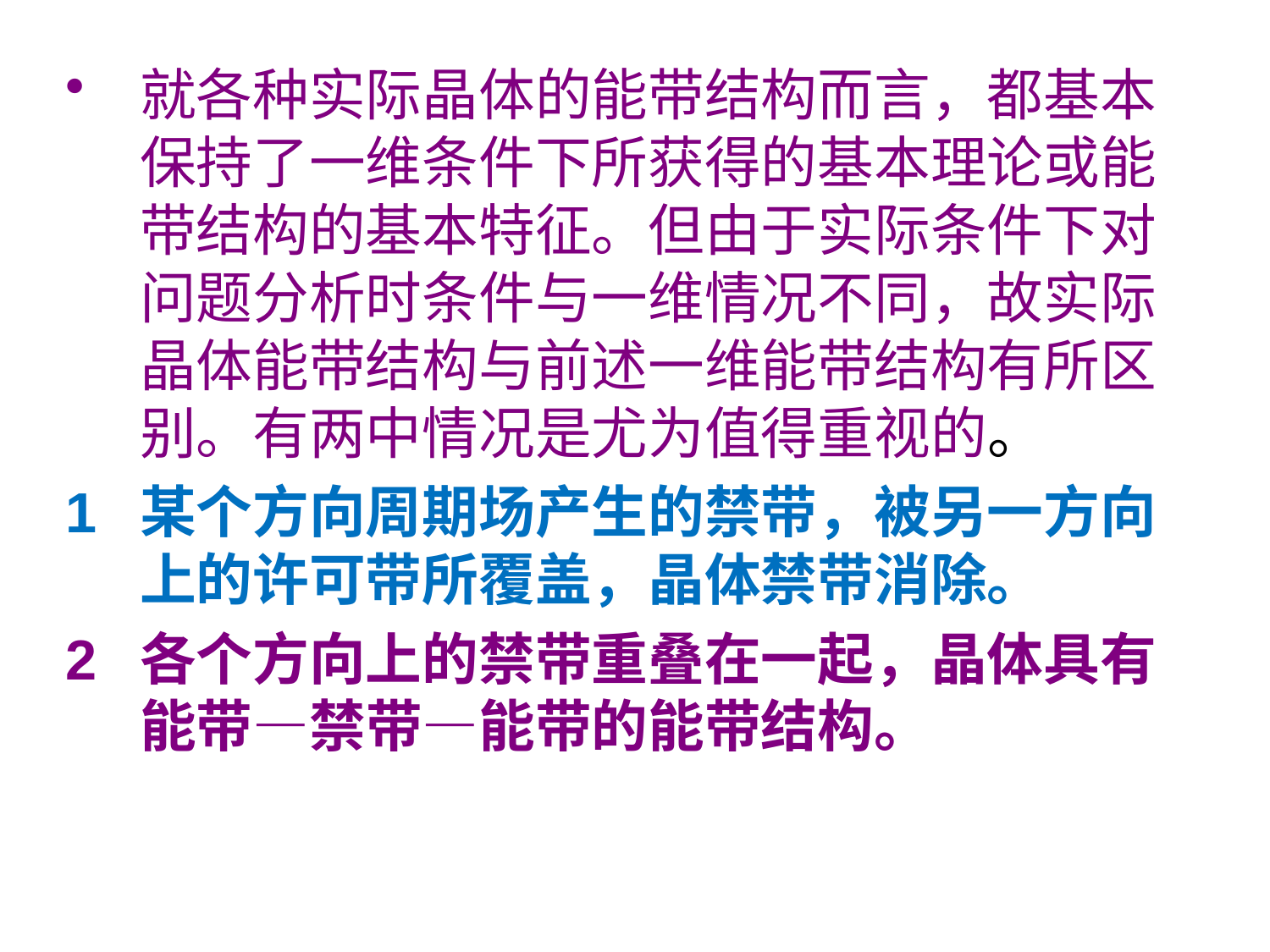

就各种实际晶体的能带结构而言，都基本保持了一维条件下所获得的基本理论或能带结构的基本特征。但由于实际条件下对问题分析时条件与一维情况不同，故实际晶体能带结构与前述一维能带结构有所区别。有两中情况是尤为值得重视的。
某个方向周期场产生的禁带，被另一方向上的许可带所覆盖，晶体禁带消除。
各个方向上的禁带重叠在一起，晶体具有能带—禁带—能带的能带结构。